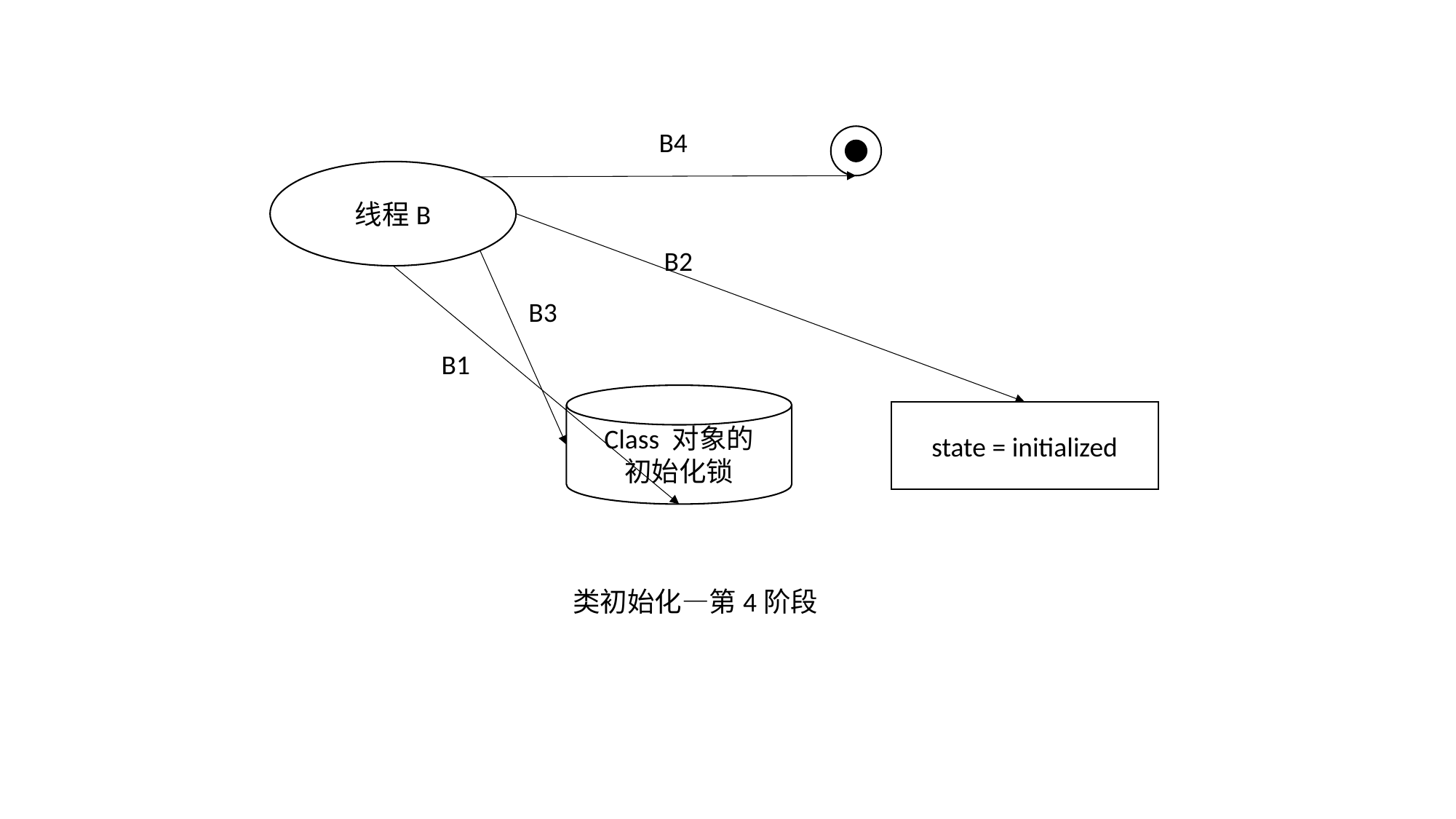

B4

线程B
B2
B3
B1
Class 对象的
初始化锁
state = initialized
类初始化—第4阶段